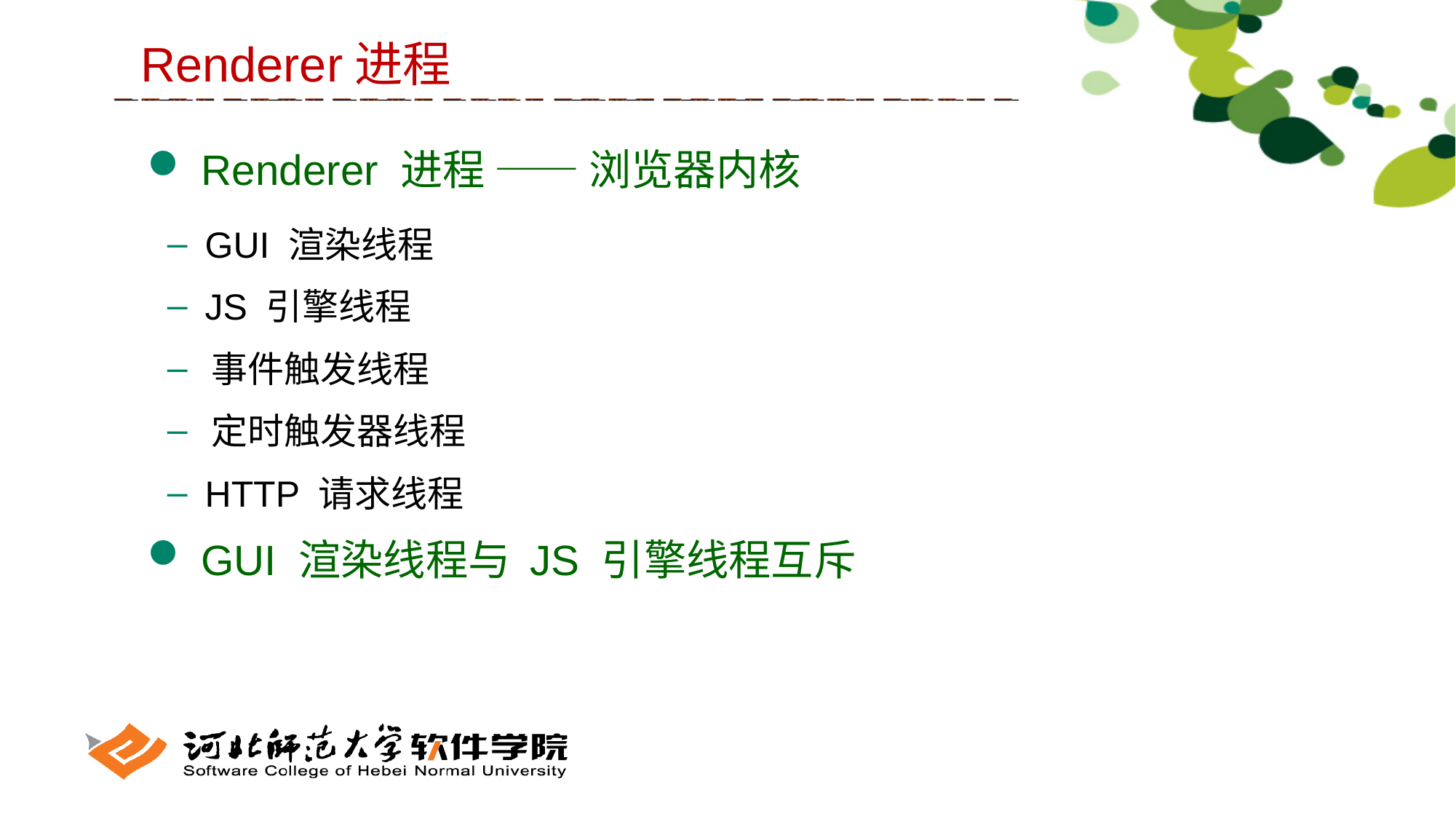

Renderer进程
 Renderer 进程 —— 浏览器内核
 GUI 渲染线程
 JS 引擎线程
 事件触发线程
 定时触发器线程
 HTTP 请求线程
 GUI 渲染线程与 JS 引擎线程互斥